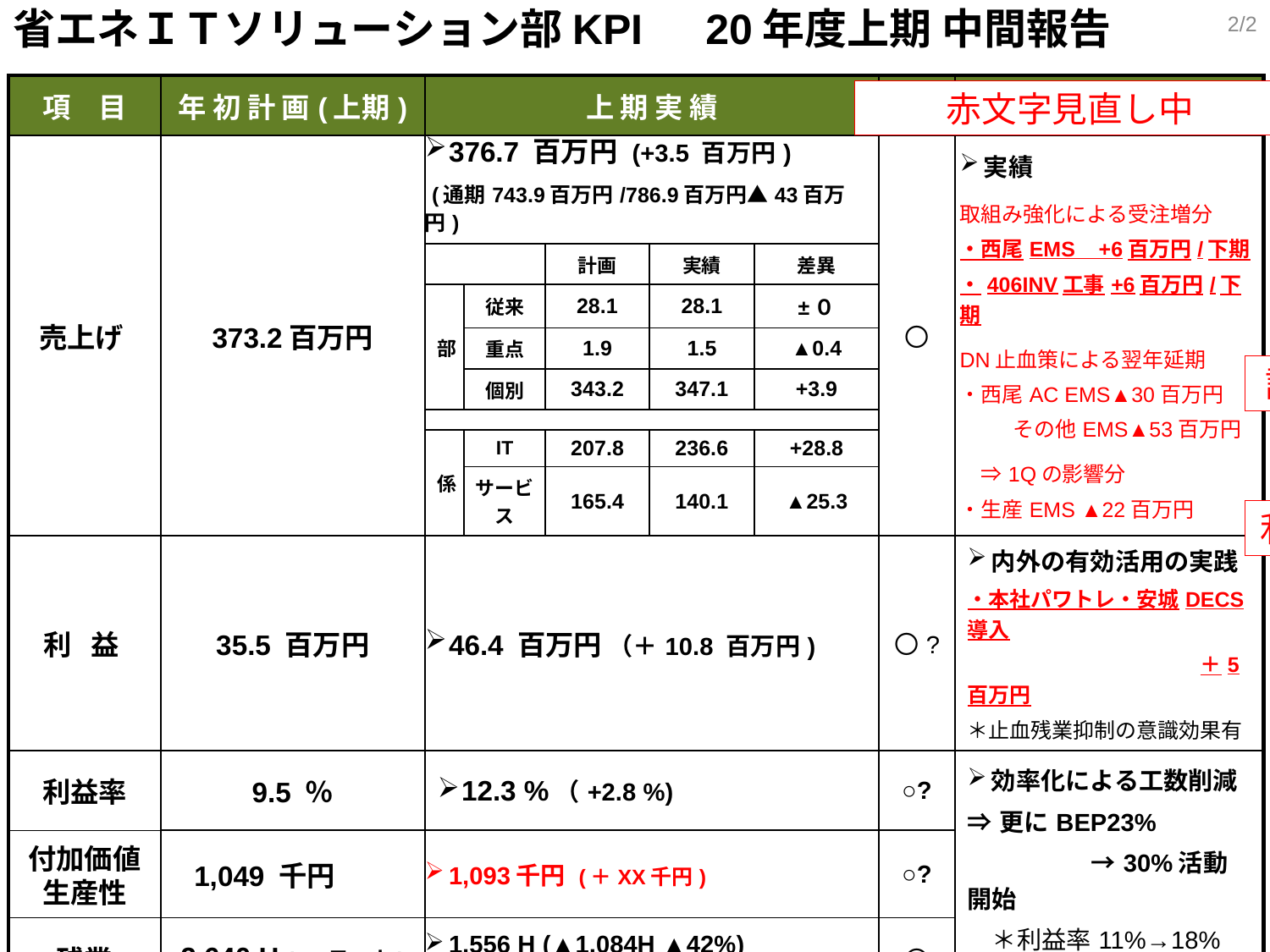

2/2
省エネＩＴソリューション部KPI　20年度上期 中間報告
| 項　目 | 年 初 計 画(上期) | 上 期 実 績 |  |  |  |  | 評価 | 要　因 |
| --- | --- | --- | --- | --- | --- | --- | --- | --- |
| 売上げ | 373.2百万円 | 376.7 百万円 (+3.5 百万円) (通期743.9百万円/786.9百万円▲43百万円) |  |  |  |  | 〇 | 実績 取組み強化による受注増分 ・西尾EMS +6百万円/下期 ・406INV工事+6百万円/下期 DN止血策による翌年延期 ・西尾AC EMS▲30百万円 　　その他EMS▲53百万円 　⇒1Qの影響分 ・生産EMS ▲22百万円 |
|  |  |  |  | 計画 | 実績 | 差異 |  |  |
|  |  | 部 | 従来 | 28.1 | 28.1 | ±０ |  |  |
|  |  |  | 重点 | 1.9 | 1.5 | ▲0.4 |  |  |
|  |  |  | 個別 | 343.2 | 347.1 | +3.9 |  |  |
|  |  |  |  |  |  |  |  |  |
|  |  | 係 | IT | 207.8 | 236.6 | +28.8 |  |  |
|  |  |  | サービス | 165.4 | 140.1 | ▲25.3 |  |  |
| 利 益 | 35.5 百万円 | 46.4 百万円 （＋10.8 百万円) |  |  |  |  | 〇? | 内外の有効活用の実践 ・本社パワトレ・安城DECS導入　 　　　　　　　　　　　＋5百万円 ＊止血残業抑制の意識効果有 |
| 利益率 | 9.5 ％ | 12.3 %（+2.8 %) |  |  |  |  | ○? | 効率化による工数削減 ⇒更にBEP23% 　　　　　→30%活動開始 　＊利益率11%→18% 　　　 　(+40百万円相当) |
| 付加価値 生産性 | 1,049 千円 | 1,093千円 (＋XX千円) |  |  |  |  | ○? |  |
| 残業 | 2,640 H (0.3日・人) | 1,556 H (▲1,084H ▲42%) \*▲6.8百万円相当 |  |  |  |  | 〇 |  |
| 有休 | 230 日 (20日以上/年) | 215 日 |  |  |  |  | 〇 | 上司声掛け→意識向上 |
赤文字見直し中
計画中止・ズレ：挽回策
利益率：向上策・途中経過